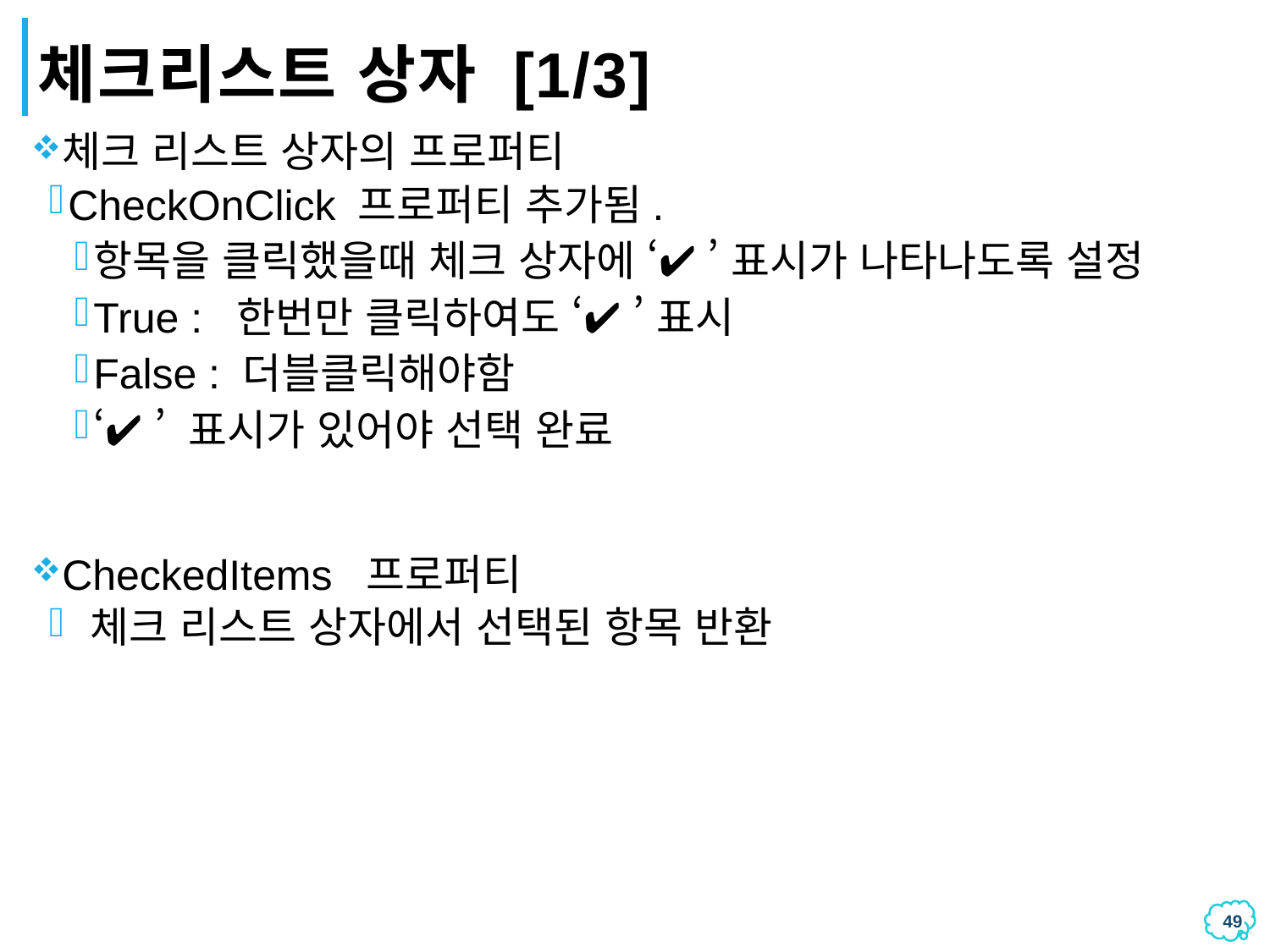

# 체크리스트 상자 [1/3]
체크 리스트 상자의 프로퍼티
CheckOnClick 프로퍼티 추가됨.
항목을 클릭했을때 체크 상자에 ‘✔ ’ 표시가 나타나도록 설정
True :  한번만 클릭하여도 ‘✔ ’ 표시
False : 더블클릭해야함
‘✔ ’ 표시가 있어야 선택 완료

CheckedItems  프로퍼티
 체크 리스트 상자에서 선택된 항목 반환

49